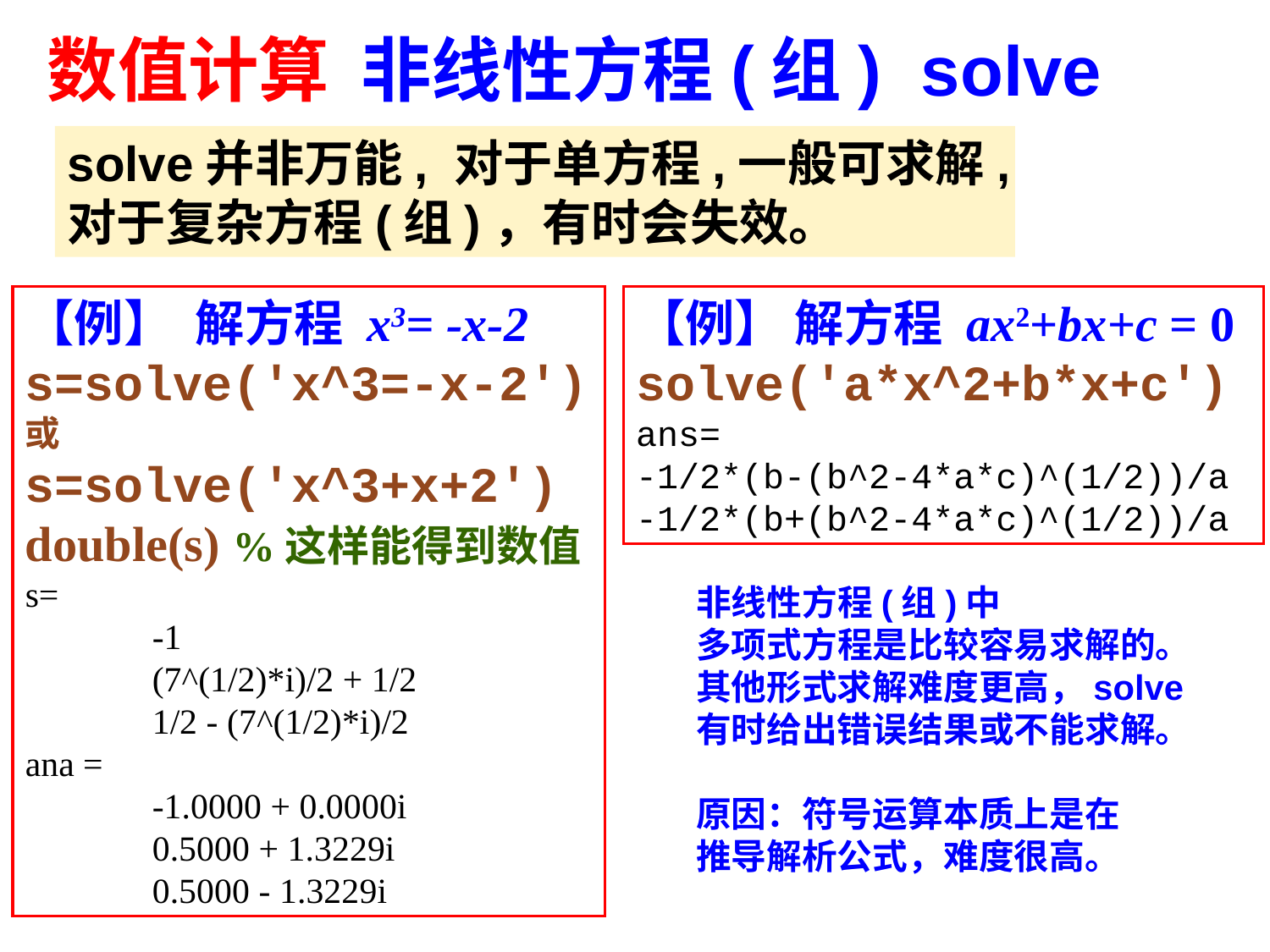

数值计算  非线性方程(组)  solve
solve并非万能, 对于单方程,一般可求解,
对于复杂方程(组)，有时会失效。
【例】  解方程 x3= -x-2
s=solve('x^3=-x-2')
或
s=solve('x^3+x+2')
double(s) %这样能得到数值
s=
	-1
 	(7^(1/2)*i)/2 + 1/2
 	1/2 - (7^(1/2)*i)/2
ana =
	-1.0000 + 0.0000i
   	0.5000 + 1.3229i
   	0.5000 - 1.3229i
【例】 解方程 ax2+bx+c = 0
solve('a*x^2+b*x+c')
ans=
-1/2*(b-(b^2-4*a*c)^(1/2))/a
-1/2*(b+(b^2-4*a*c)^(1/2))/a
非线性方程(组)中
多项式方程是比较容易求解的。
其他形式求解难度更高，solve
有时给出错误结果或不能求解。

原因：符号运算本质上是在
推导解析公式，难度很高。
23